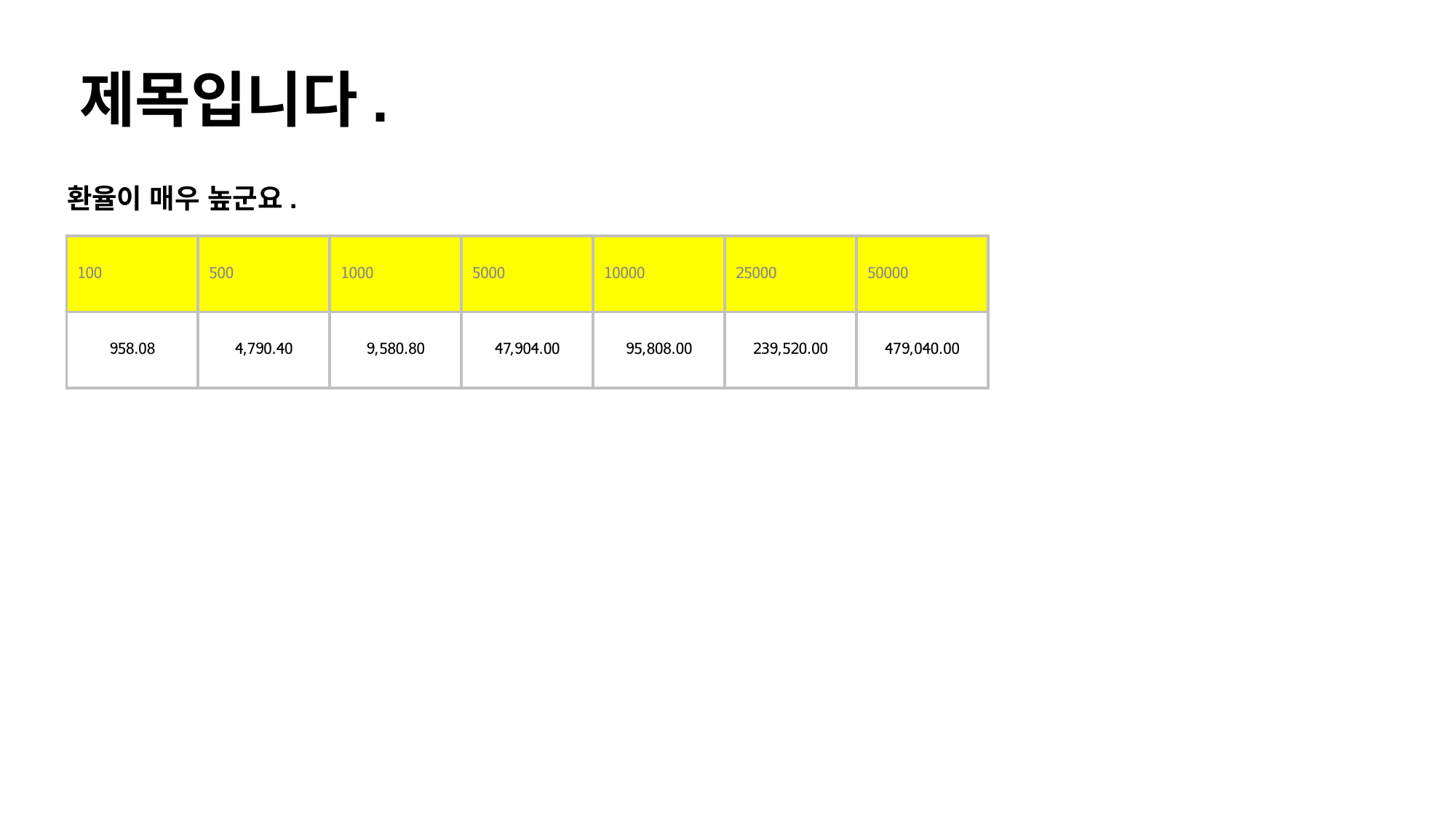

제목입니다.
환율이 매우 높군요.
| 100 | 500 | 1000 | 5000 | 10000 | 25000 | 50000 |
| --- | --- | --- | --- | --- | --- | --- |
| 958.08 | 4,790.40 | 9,580.80 | 47,904.00 | 95,808.00 | 239,520.00 | 479,040.00 |